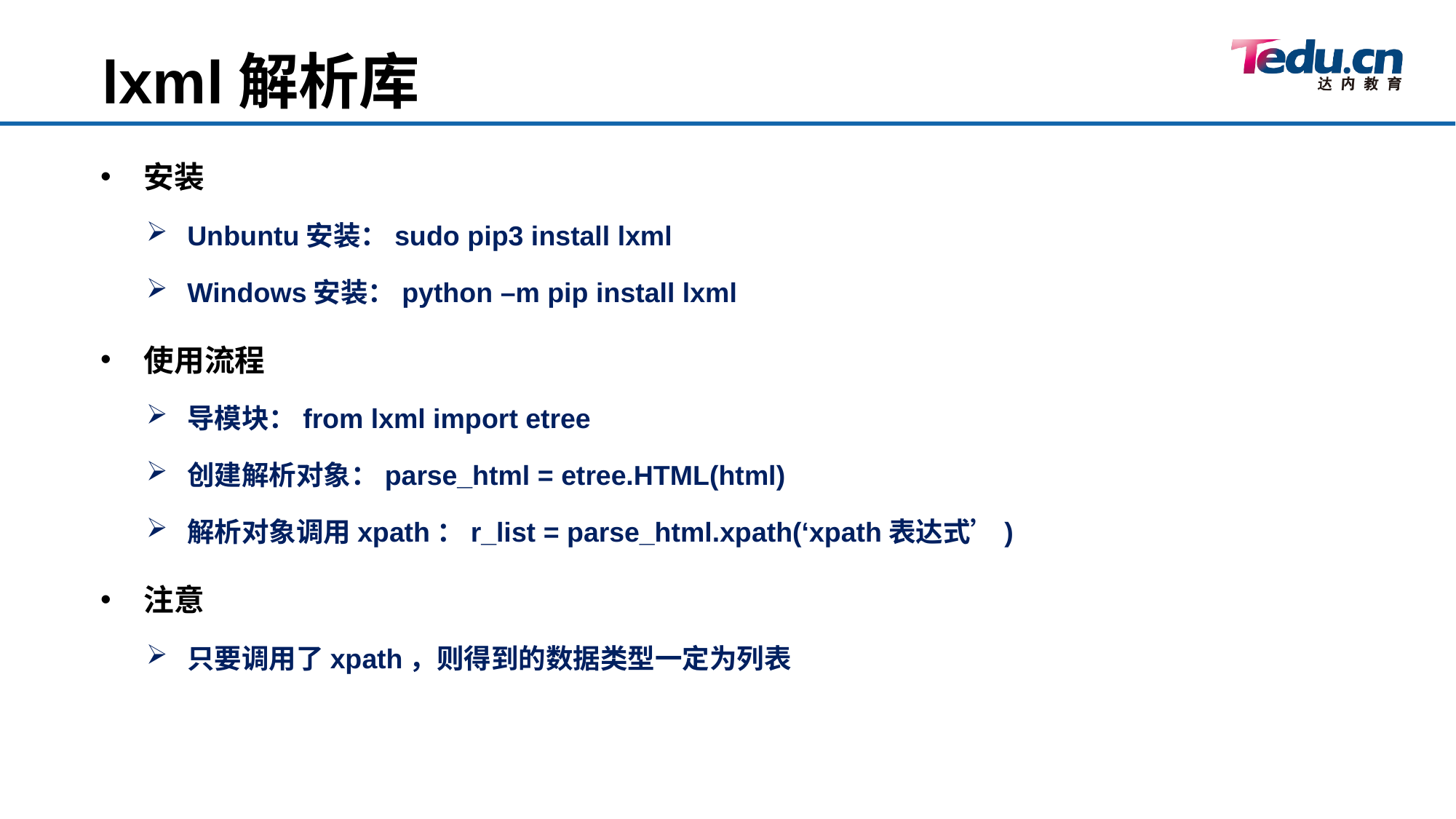

lxml解析库
安装
Unbuntu安装：sudo pip3 install lxml
Windows安装：python –m pip install lxml
使用流程
导模块：from lxml import etree
创建解析对象：parse_html = etree.HTML(html)
解析对象调用xpath：r_list = parse_html.xpath(‘xpath表达式’)
注意
只要调用了xpath，则得到的数据类型一定为列表